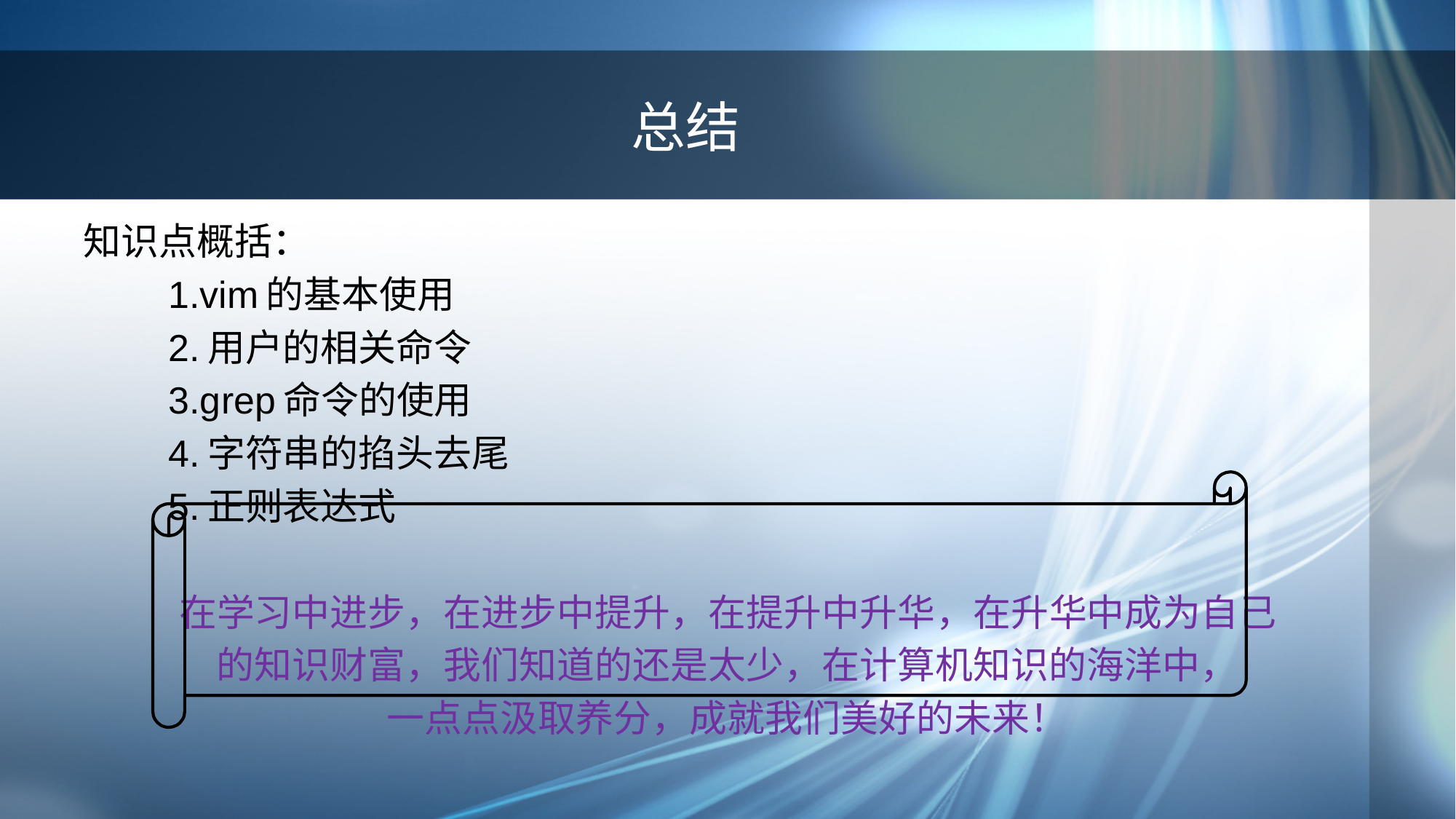

# 总结
知识点概括：
 	1.vim的基本使用
	2.用户的相关命令
	3.grep命令的使用
	4.字符串的掐头去尾
	5.正则表达式

在学习中进步，在进步中提升，在提升中升华，在升华中成为自己
的知识财富，我们知道的还是太少，在计算机知识的海洋中，
一点点汲取养分，成就我们美好的未来！